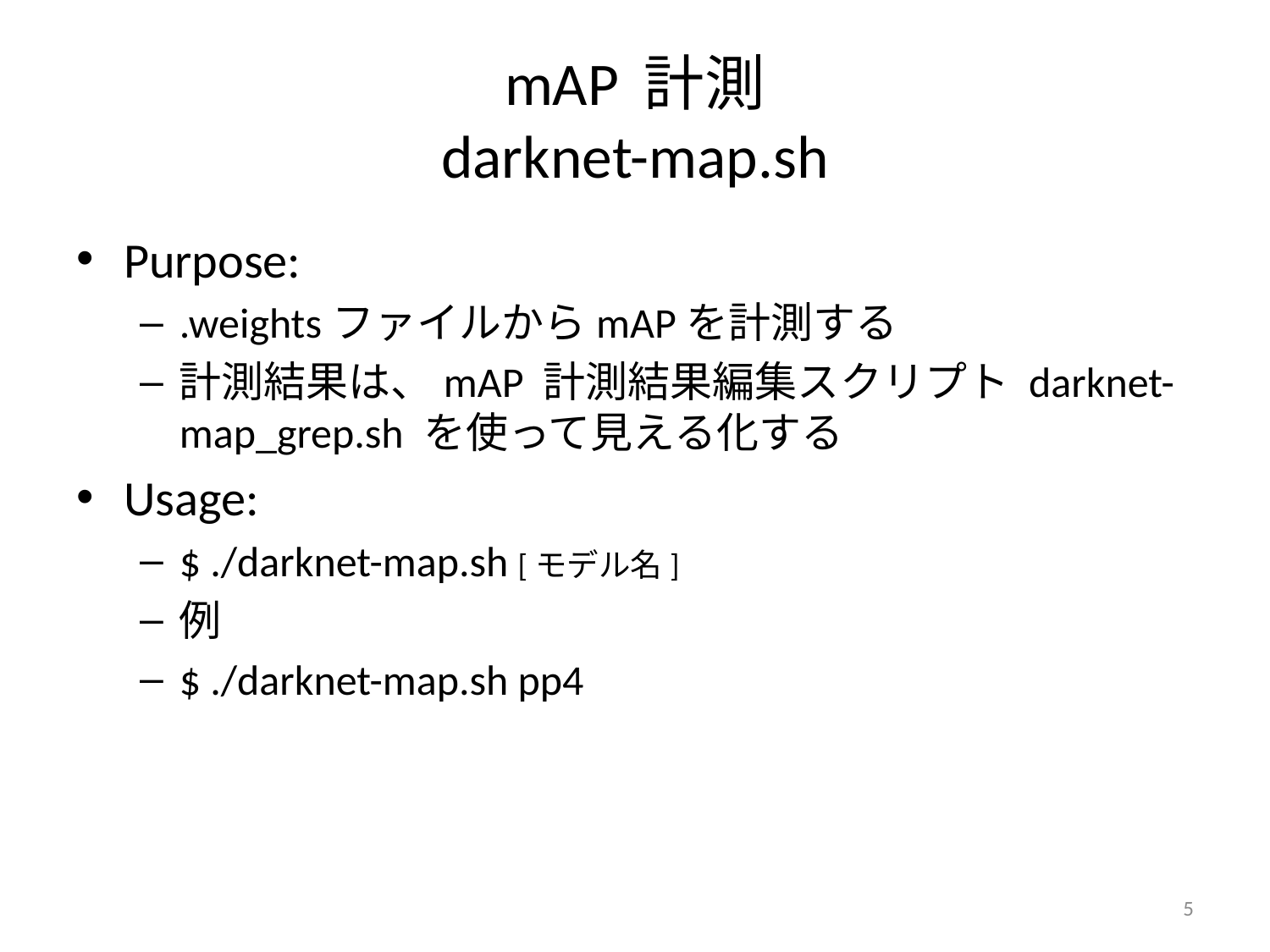

# mAP 計測 darknet-map.sh
Purpose:
.weightsファイルからmAPを計測する
計測結果は、mAP 計測結果編集スクリプト darknet-map_grep.sh を使って見える化する
Usage:
$ ./darknet-map.sh [モデル名]
例
$ ./darknet-map.sh pp4
5